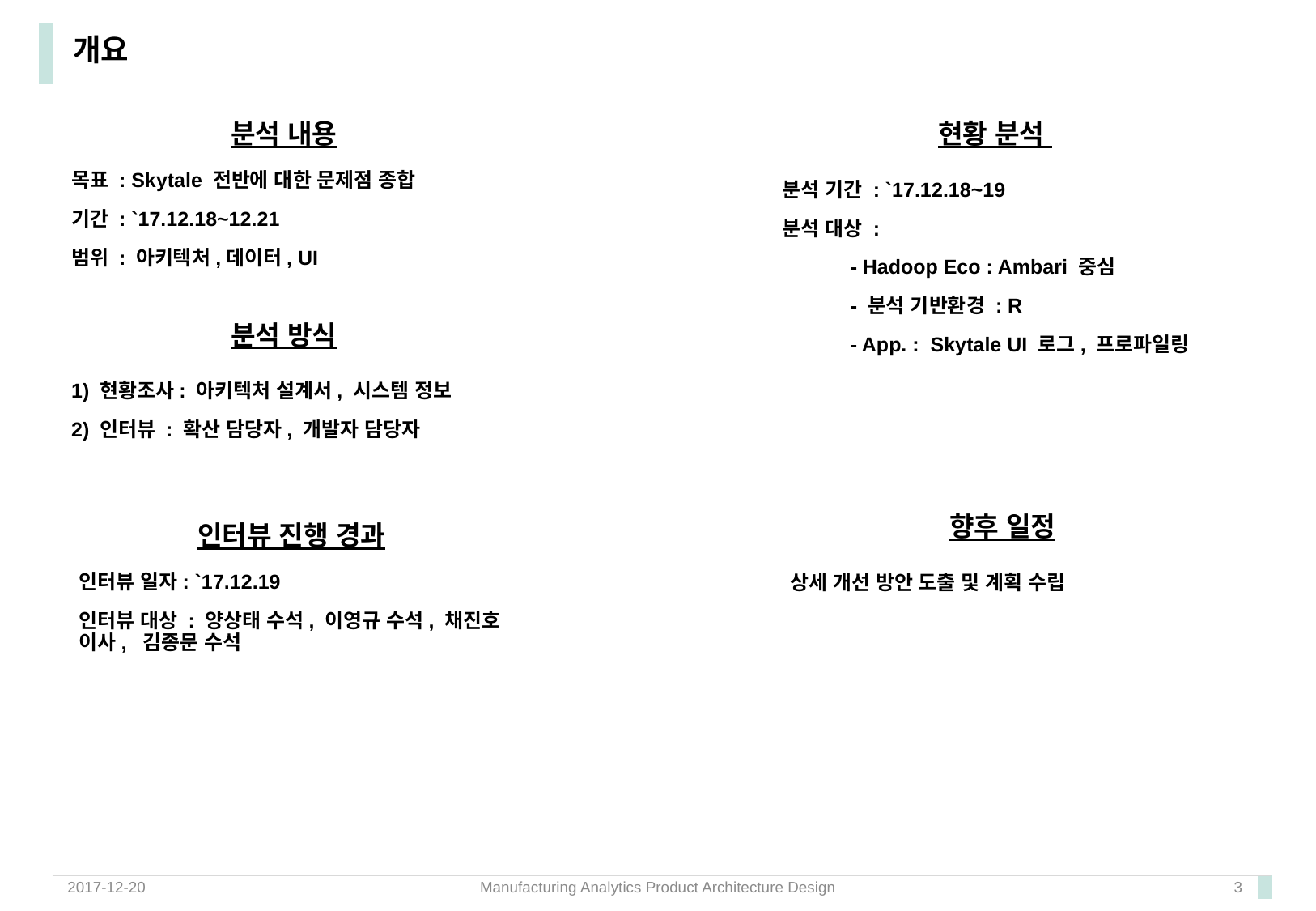

# 개요
분석 내용
현황 분석
목표 : Skytale 전반에 대한 문제점 종합
기간 : `17.12.18~12.21
범위 : 아키텍처,데이터, UI
분석 기간 : `17.12.18~19
분석 대상 :
            - Hadoop Eco : Ambari 중심
            - 분석 기반환경 : R
            - App. :  Skytale UI 로그, 프로파일링
분석 방식
1) 현황조사: 아키텍처 설계서, 시스템 정보
2) 인터뷰 : 확산 담당자, 개발자 담당자

향후 일정
인터뷰 진행 경과
인터뷰 일자: `17.12.19
인터뷰 대상 : 양상태 수석, 이영규 수석, 채진호 이사,  김종문 수석
상세 개선 방안 도출 및 계획 수립

2017-12-20
Manufacturing Analytics Product Architecture Design
3